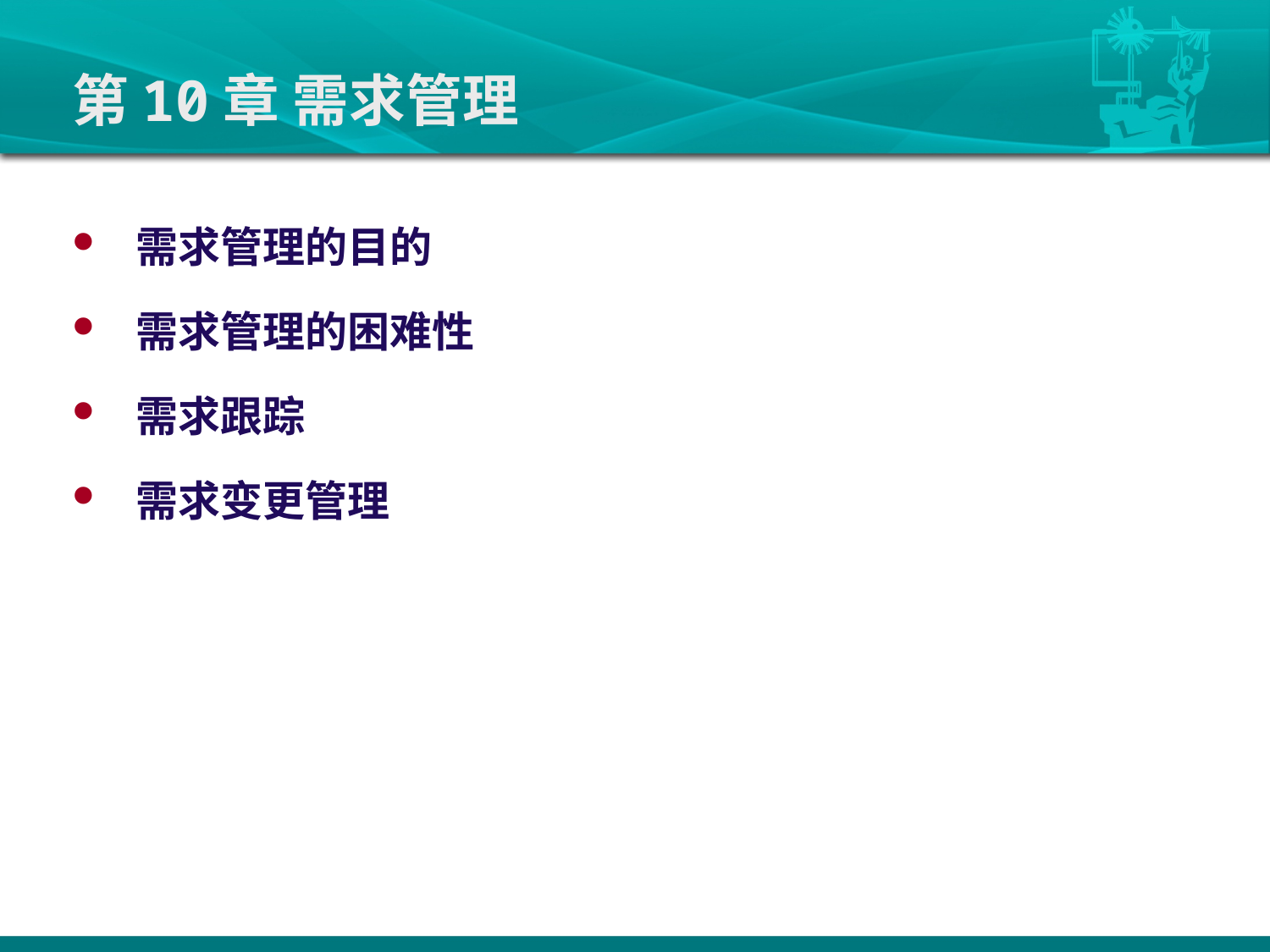

# 第10章 需求管理
需求管理的目的
需求管理的困难性
需求跟踪
需求变更管理